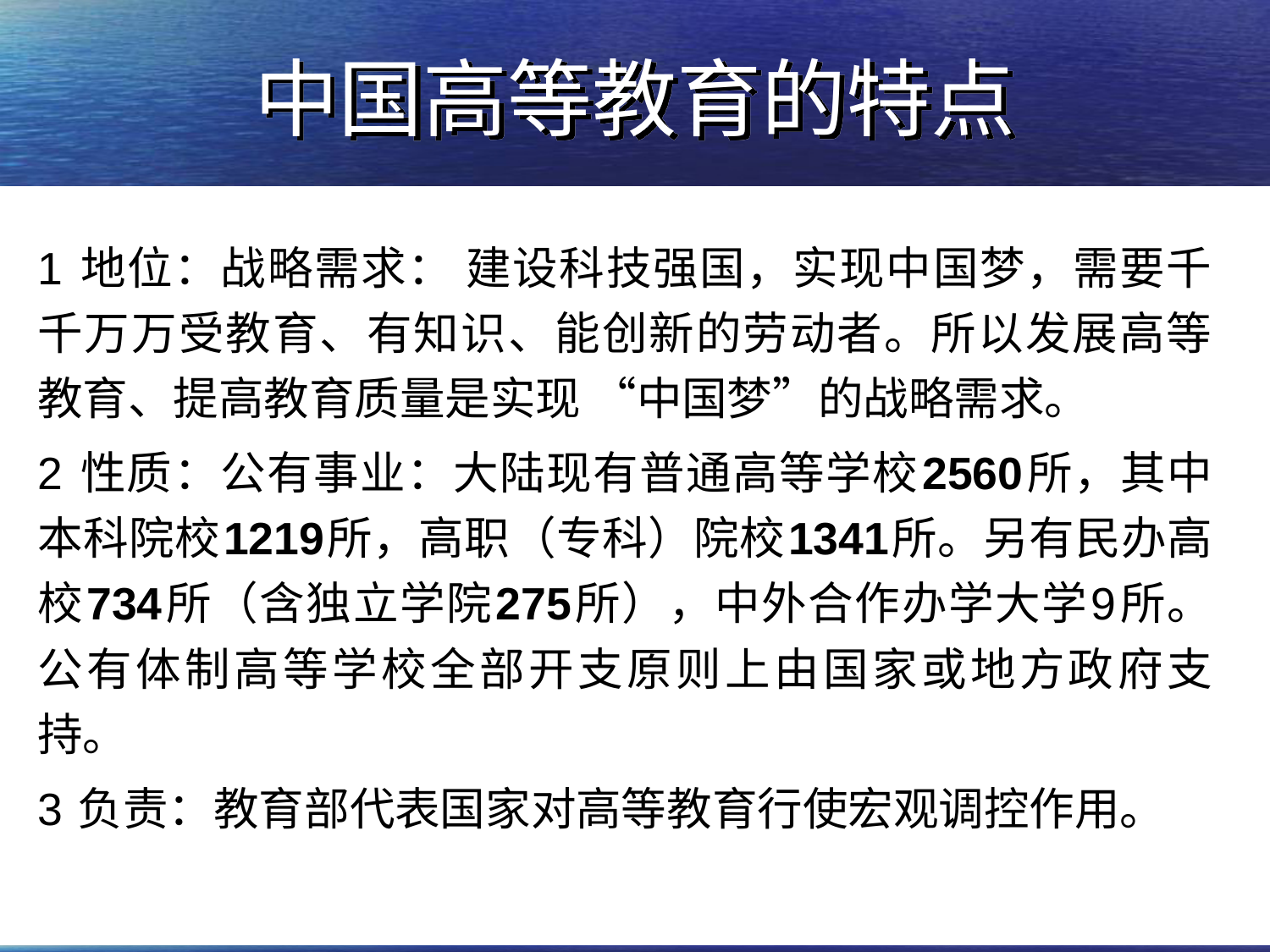

# 中国高等教育的特点
1 地位：战略需求： 建设科技强国，实现中国梦，需要千千万万受教育、有知识、能创新的劳动者。所以发展高等教育、提高教育质量是实现 “中国梦”的战略需求。
2 性质：公有事业：大陆现有普通高等学校2560所，其中本科院校1219所，高职（专科）院校1341所。另有民办高校734所（含独立学院275所），中外合作办学大学9所。公有体制高等学校全部开支原则上由国家或地方政府支持。
3 负责：教育部代表国家对高等教育行使宏观调控作用。